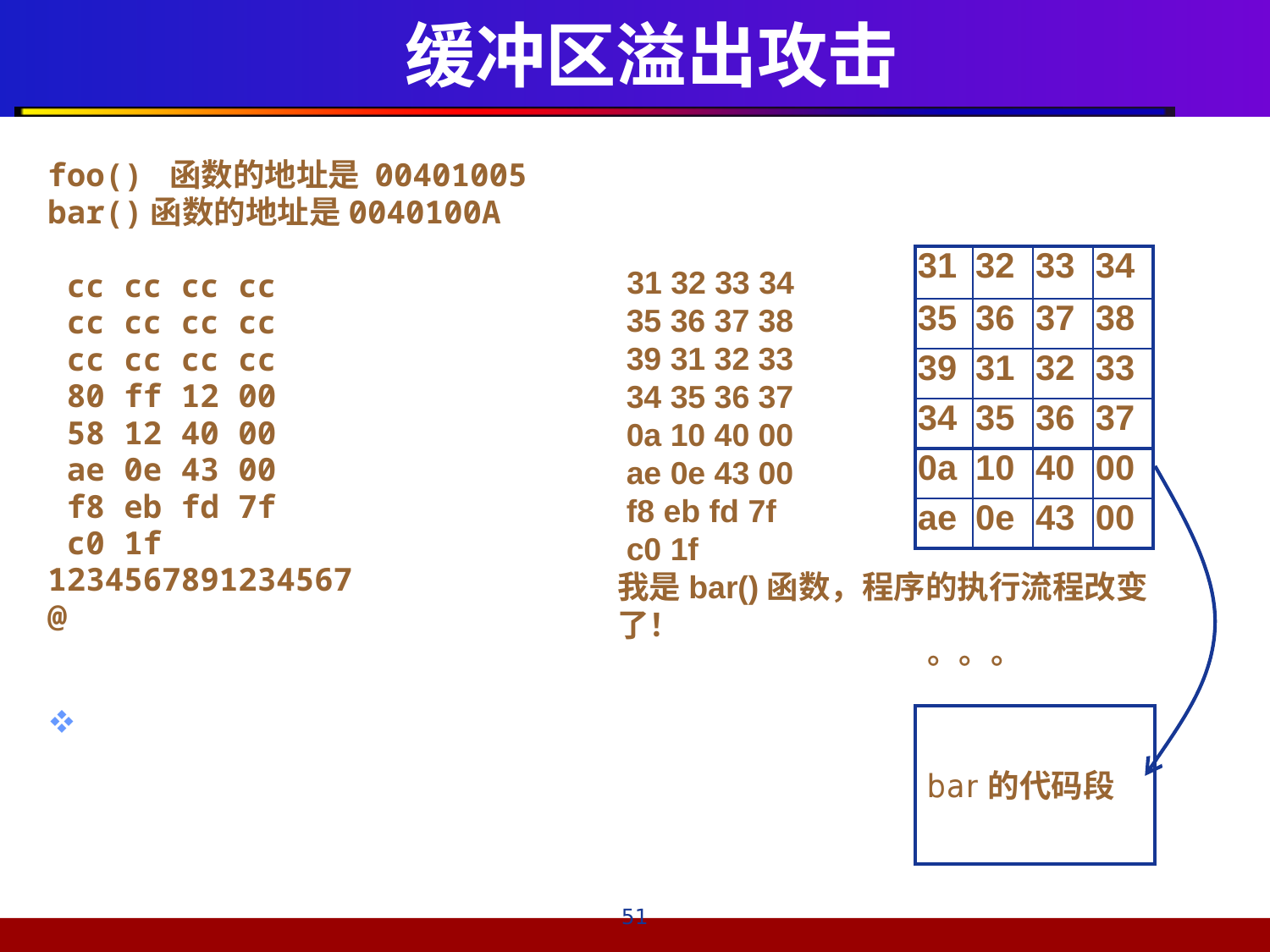

# 缓冲区溢出攻击
foo() 函数的地址是 00401005
bar()函数的地址是0040100A

 cc cc cc cc
 cc cc cc cc
 cc cc cc cc
 80 ff 12 00
 58 12 40 00
 ae 0e 43 00
 f8 eb fd 7f
 c0 1f
1234567891234567
@

| 31 | 32 | 33 | 34 |
| --- | --- | --- | --- |
| 35 | 36 | 37 | 38 |
| 39 | 31 | 32 | 33 |
| 34 | 35 | 36 | 37 |
| 0a | 10 | 40 | 00 |
| ae | 0e | 43 | 00 |
 31 32 33 34
 35 36 37 38
 39 31 32 33
 34 35 36 37
 0a 10 40 00
 ae 0e 43 00
 f8 eb fd 7f
 c0 1f
我是bar()函数，程序的执行流程改变了！

。。。

bar的代码段

51